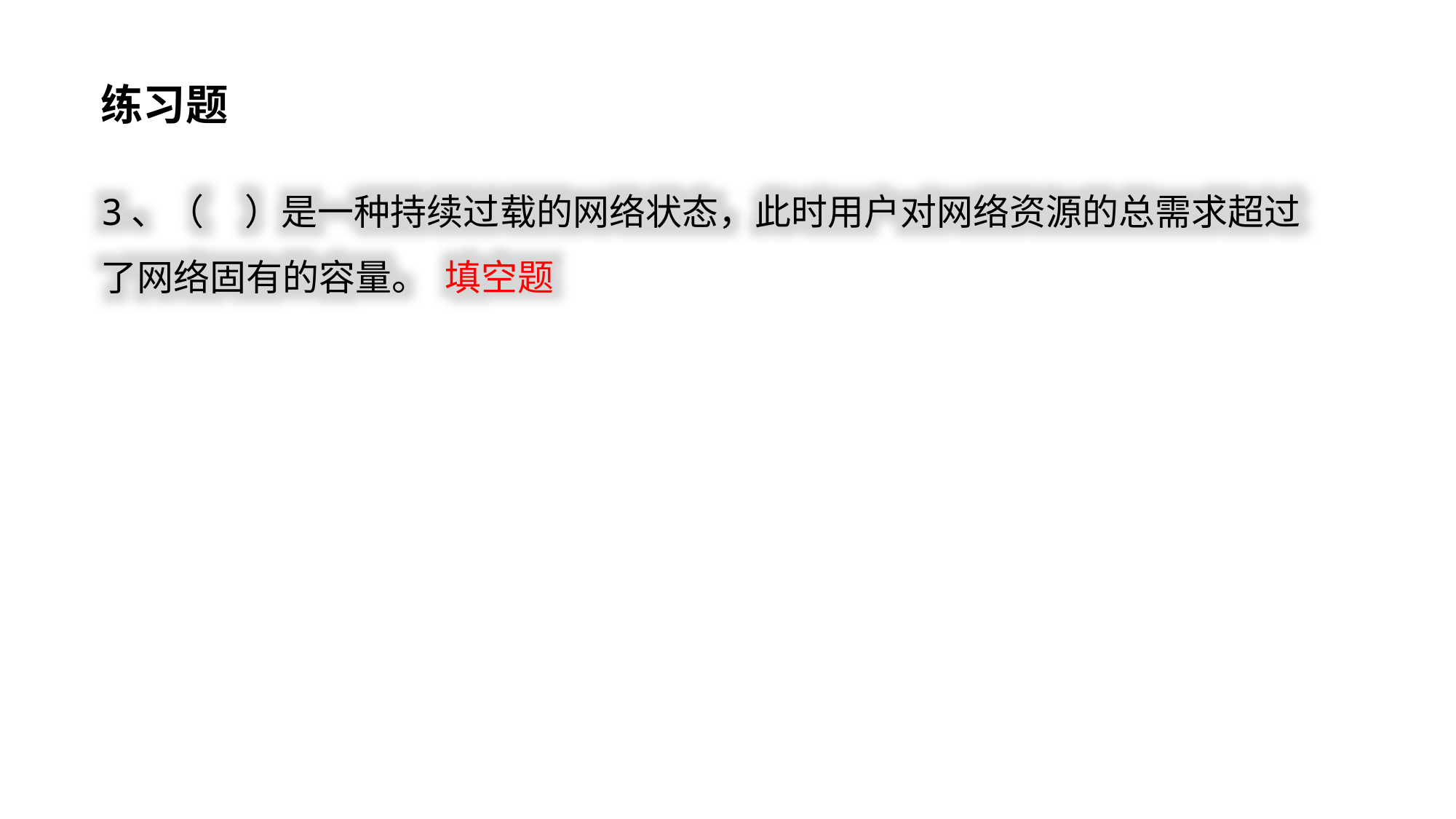

练习题
3、（     ）是一种持续过载的网络状态，此时用户对网络资源的总需求超过了网络固有的容量。  填空题